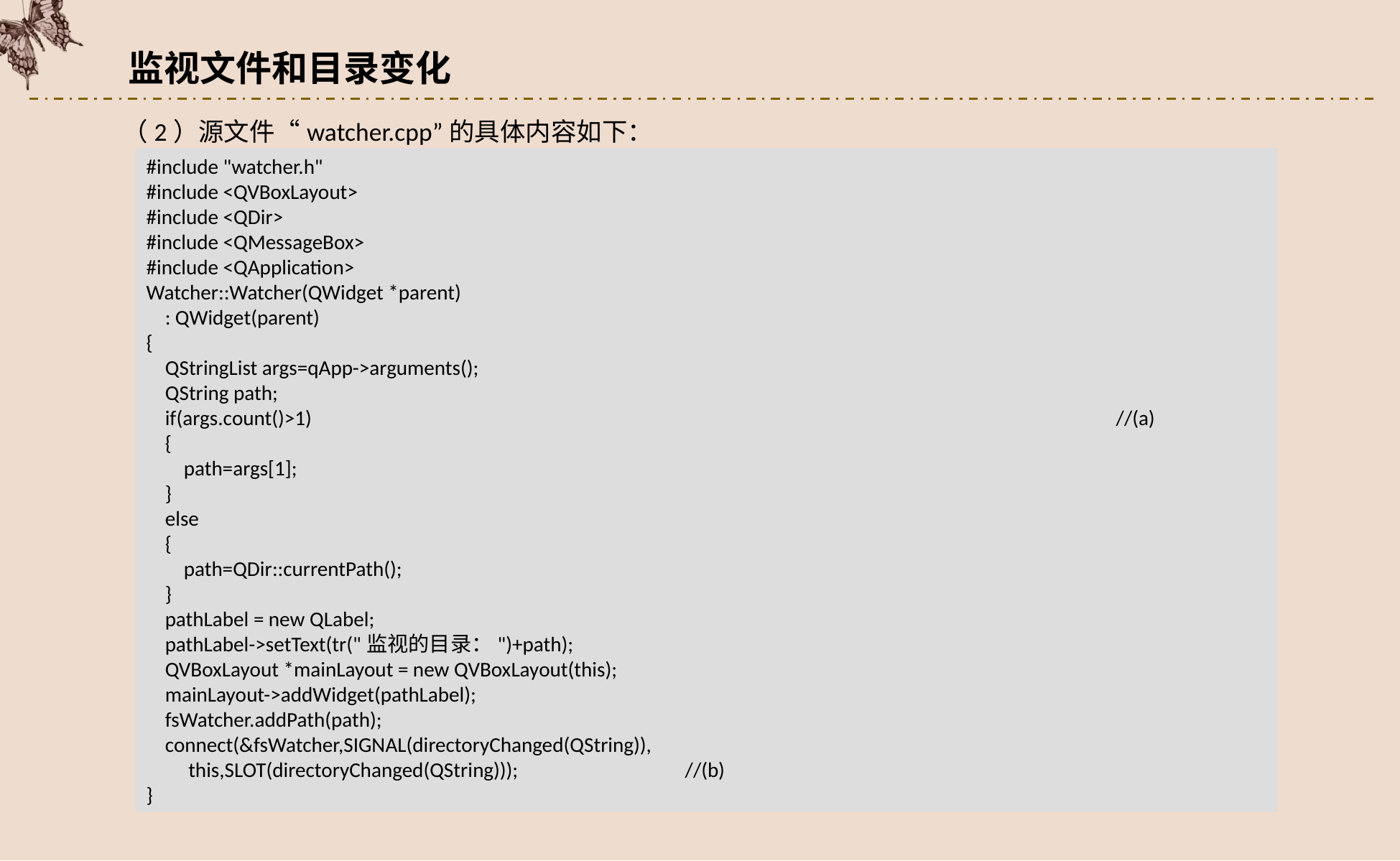

监视文件和目录变化
（2）源文件“watcher.cpp”的具体内容如下：
#include "watcher.h"
#include <QVBoxLayout>
#include <QDir>
#include <QMessageBox>
#include <QApplication>
Watcher::Watcher(QWidget *parent)
    : QWidget(parent)
{
    QStringList args=qApp->arguments();
    QString path;
    if(args.count()>1)								//(a)
    {
        path=args[1];
    }
    else
    {
        path=QDir::currentPath();
    }
    pathLabel = new QLabel;
    pathLabel->setText(tr("监视的目录：")+path);
    QVBoxLayout *mainLayout = new QVBoxLayout(this);
    mainLayout->addWidget(pathLabel);
    fsWatcher.addPath(path);
    connect(&fsWatcher,SIGNAL(directoryChanged(QString)),
         this,SLOT(directoryChanged(QString)));		//(b)
}